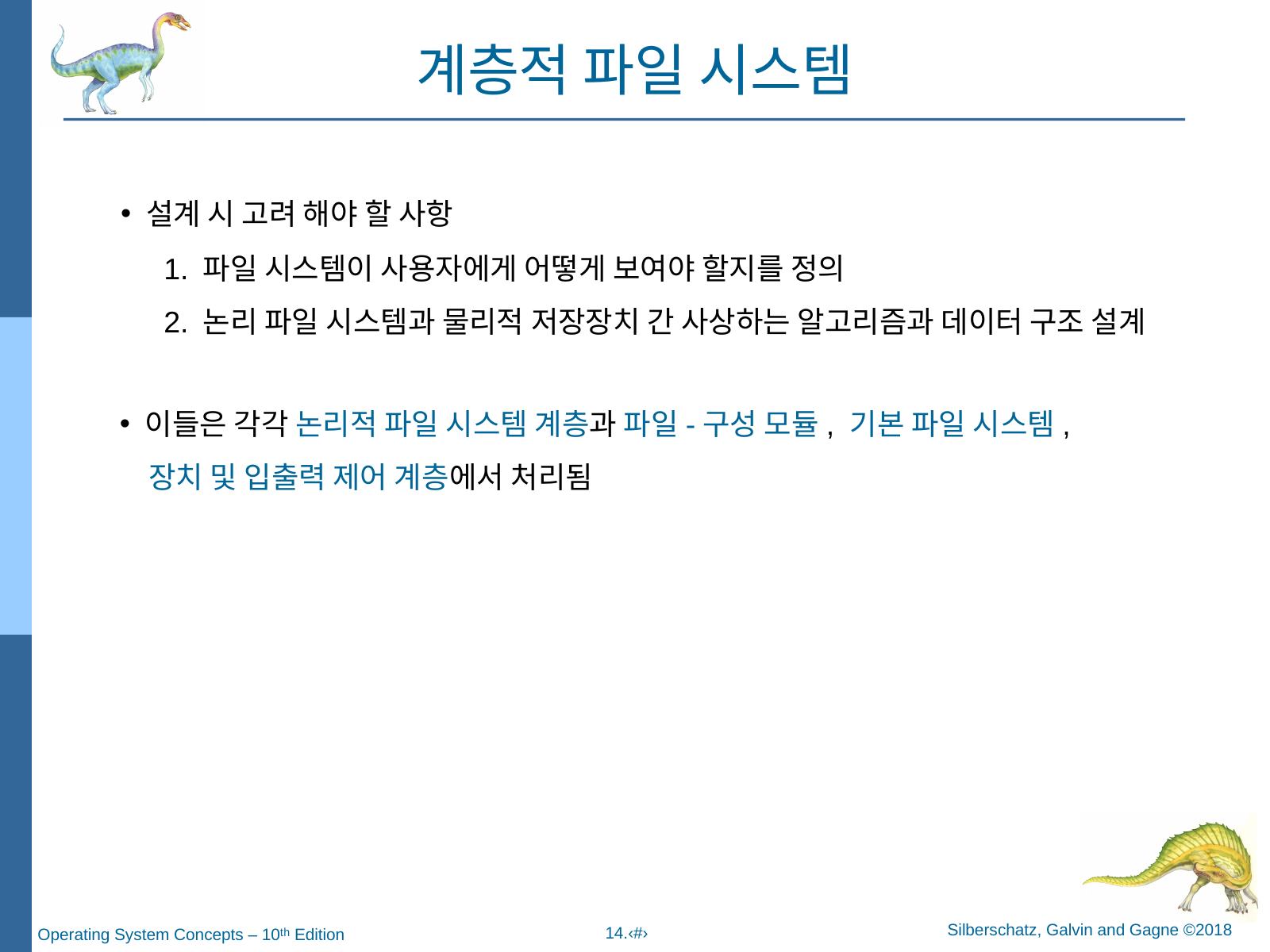

계층적 파일 시스템

설계 시 고려 해야 할 사항
 파일 시스템이 사용자에게 어떻게 보여야 할지를 정의
 논리 파일 시스템과 물리적 저장장치 간 사상하는 알고리즘과 데이터 구조 설계

이들은 각각 논리적 파일 시스템 계층과 파일-구성 모듈, 기본 파일 시스템,
       장치 및 입출력 제어 계층에서 처리됨

Silberschatz, Galvin and Gagne ©2018
14.‹#›
Operating System Concepts – 10ᵗʰ Edition